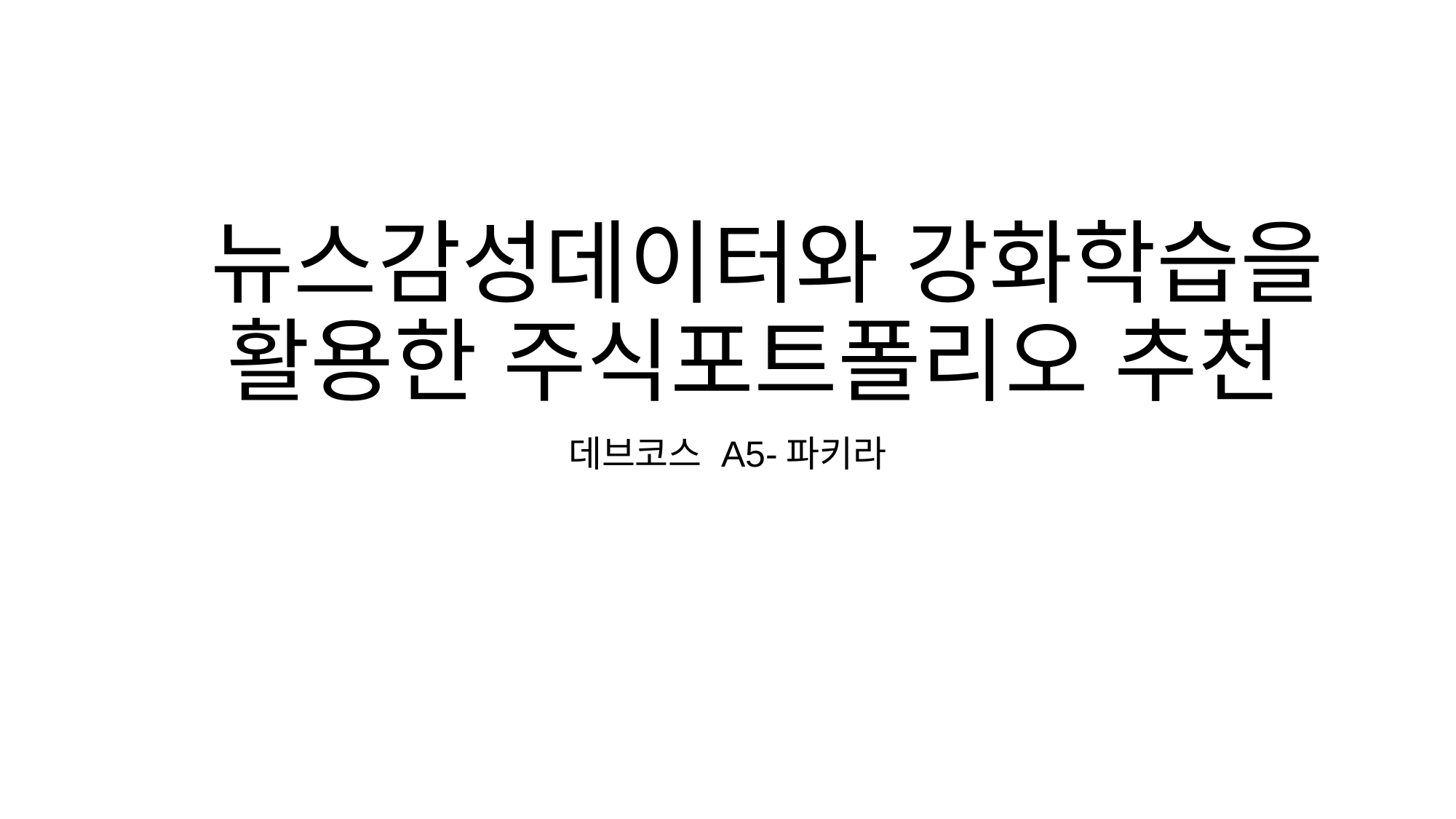

# 뉴스감성데이터와 강화학습을 활용한 주식포트폴리오 추천
데브코스 A5-파키라